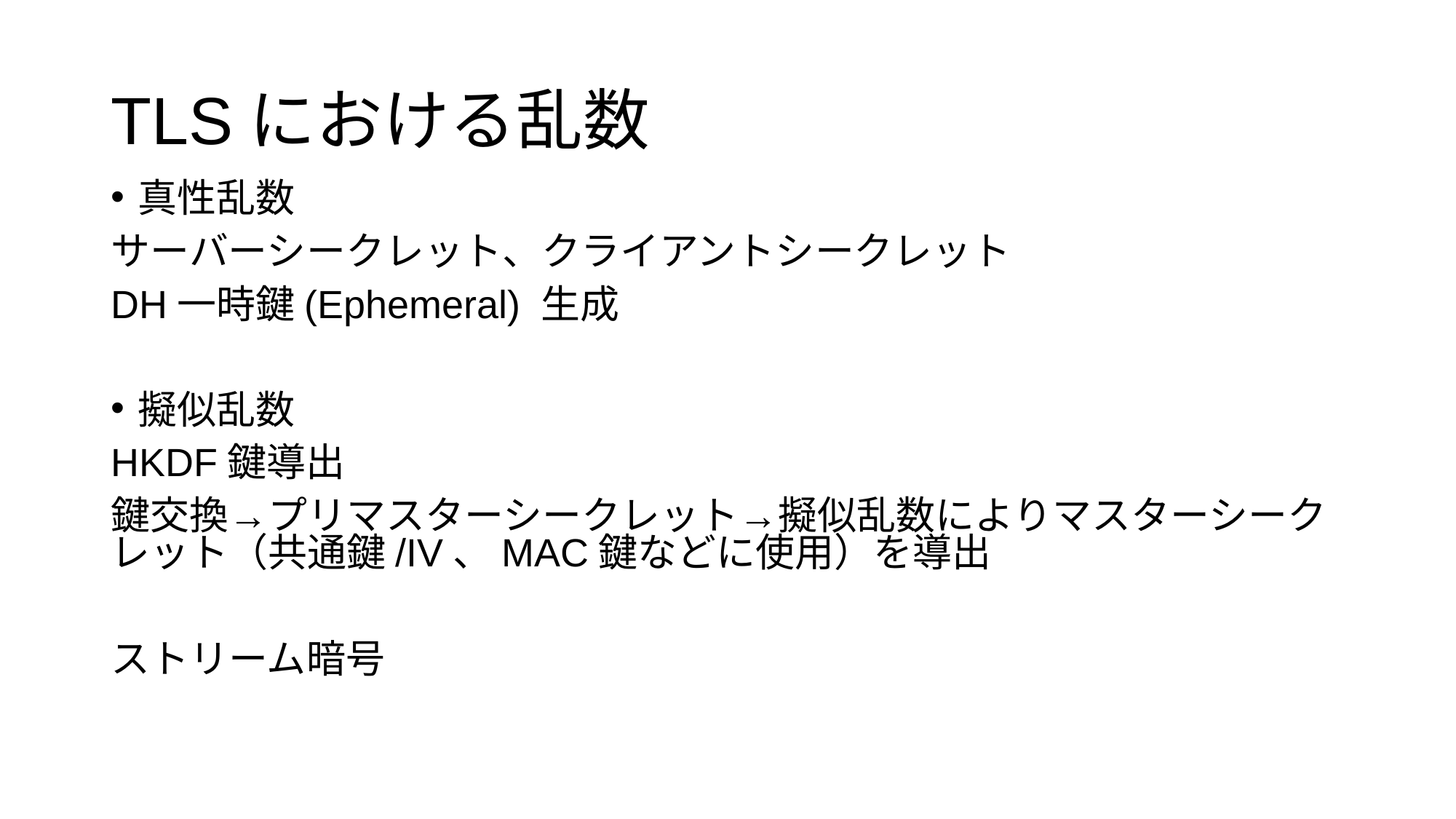

# TLSにおける乱数
真性乱数
サーバーシークレット、クライアントシークレット
DH一時鍵(Ephemeral) 生成

擬似乱数
HKDF鍵導出
鍵交換→プリマスターシークレット→擬似乱数によりマスターシークレット（共通鍵/IV、MAC鍵などに使用）を導出

ストリーム暗号